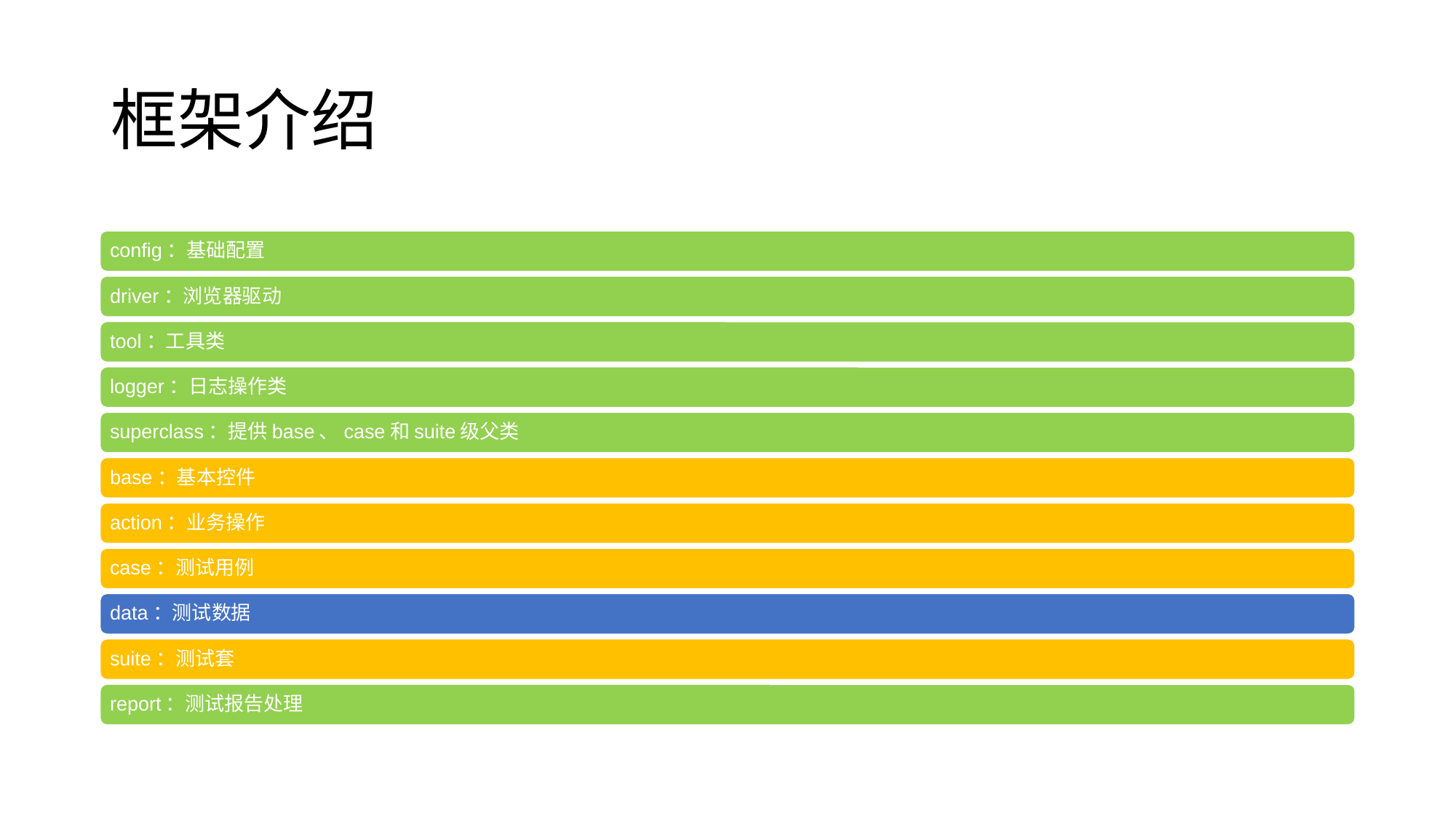

# 框架介绍
config：基础配置
driver：浏览器驱动
tool：工具类
logger：日志操作类
superclass：提供base、case和suite级父类
base：基本控件
action：业务操作
case：测试用例
data：测试数据
suite：测试套
report：测试报告处理